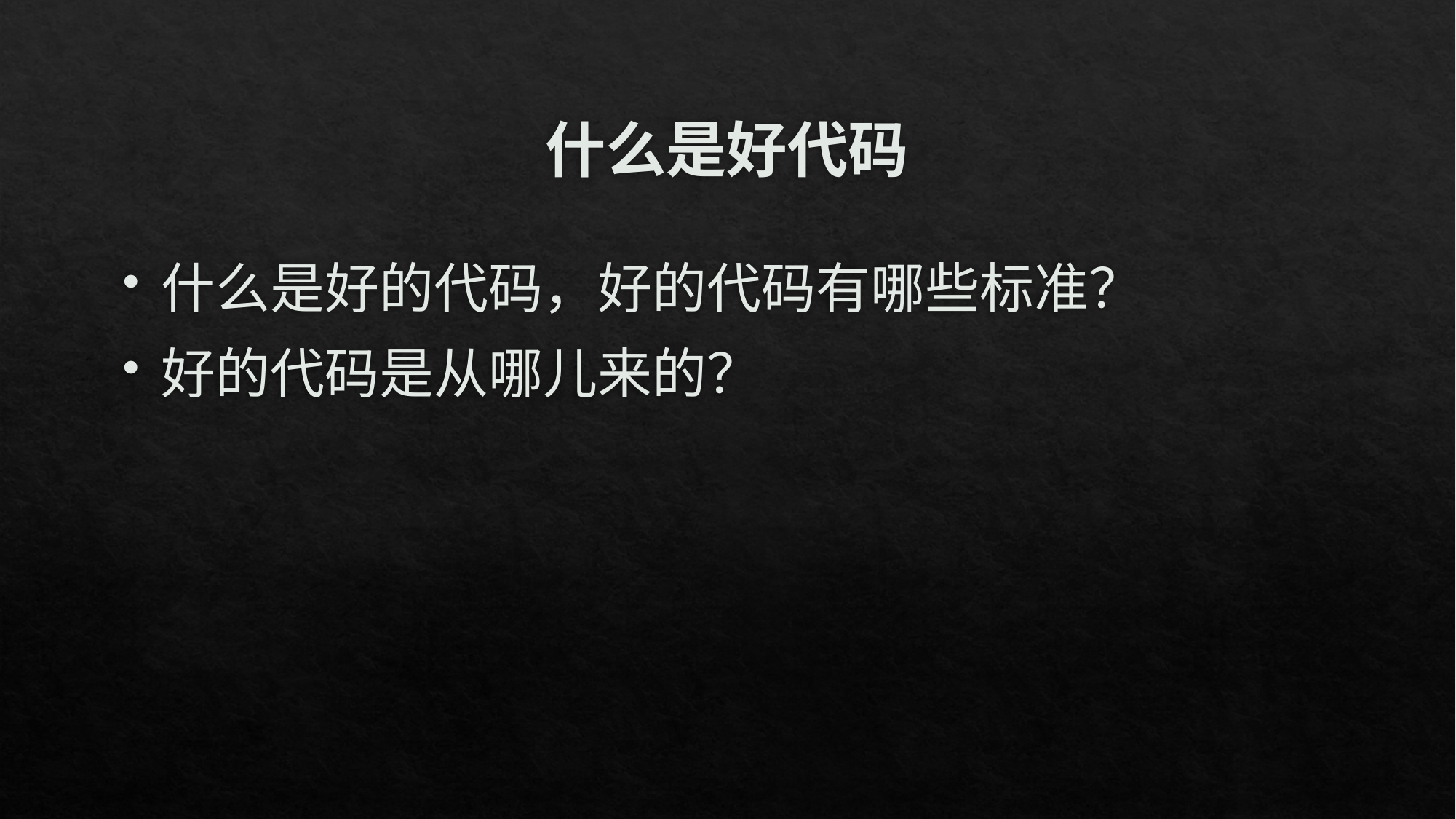

# 什么是好代码
什么是好的代码，好的代码有哪些标准？
好的代码是从哪儿来的？